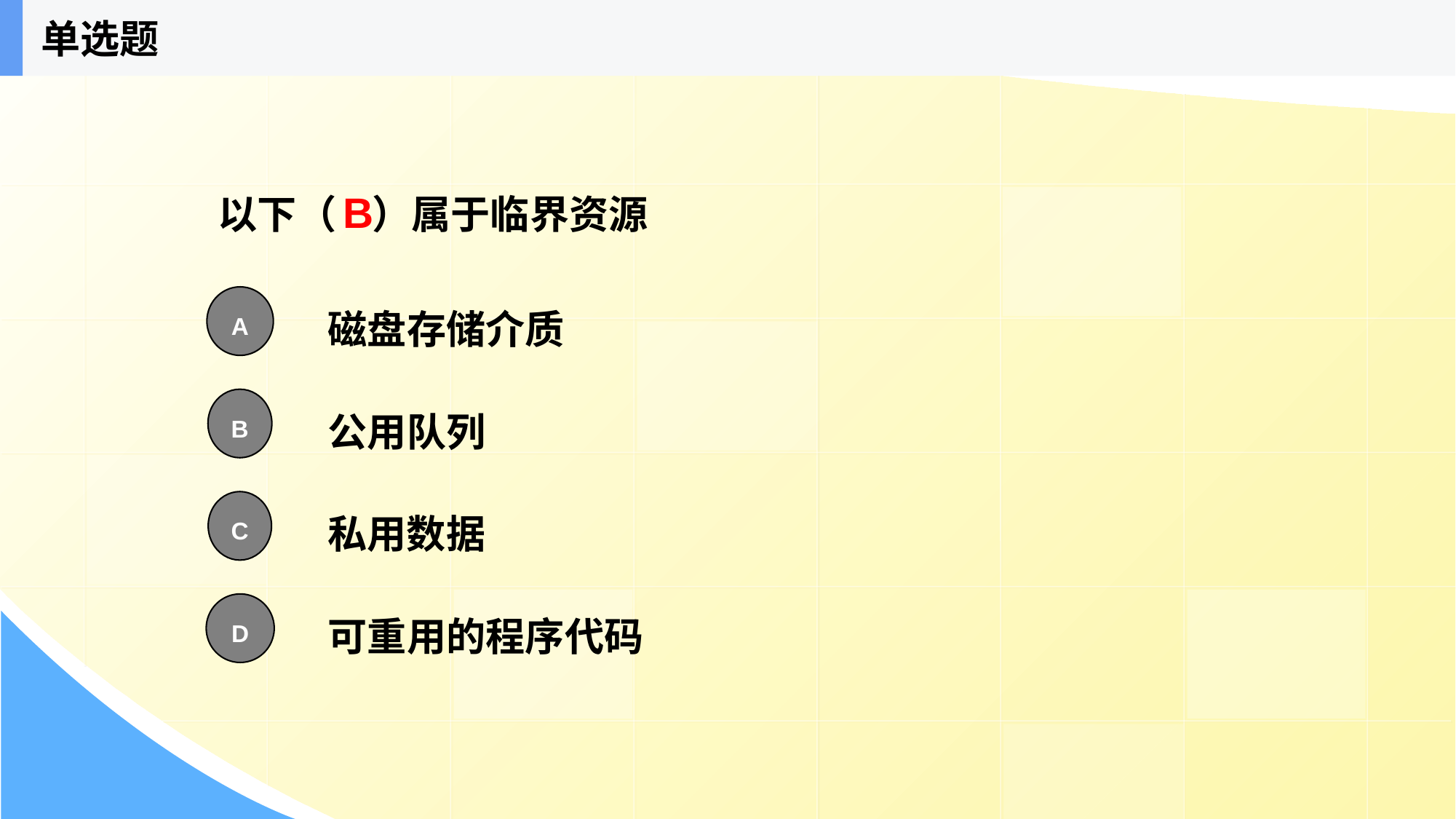

单选题
以下（    ）属于临界资源
B
A
磁盘存储介质
B
公用队列
C
私用数据
D
可重用的程序代码